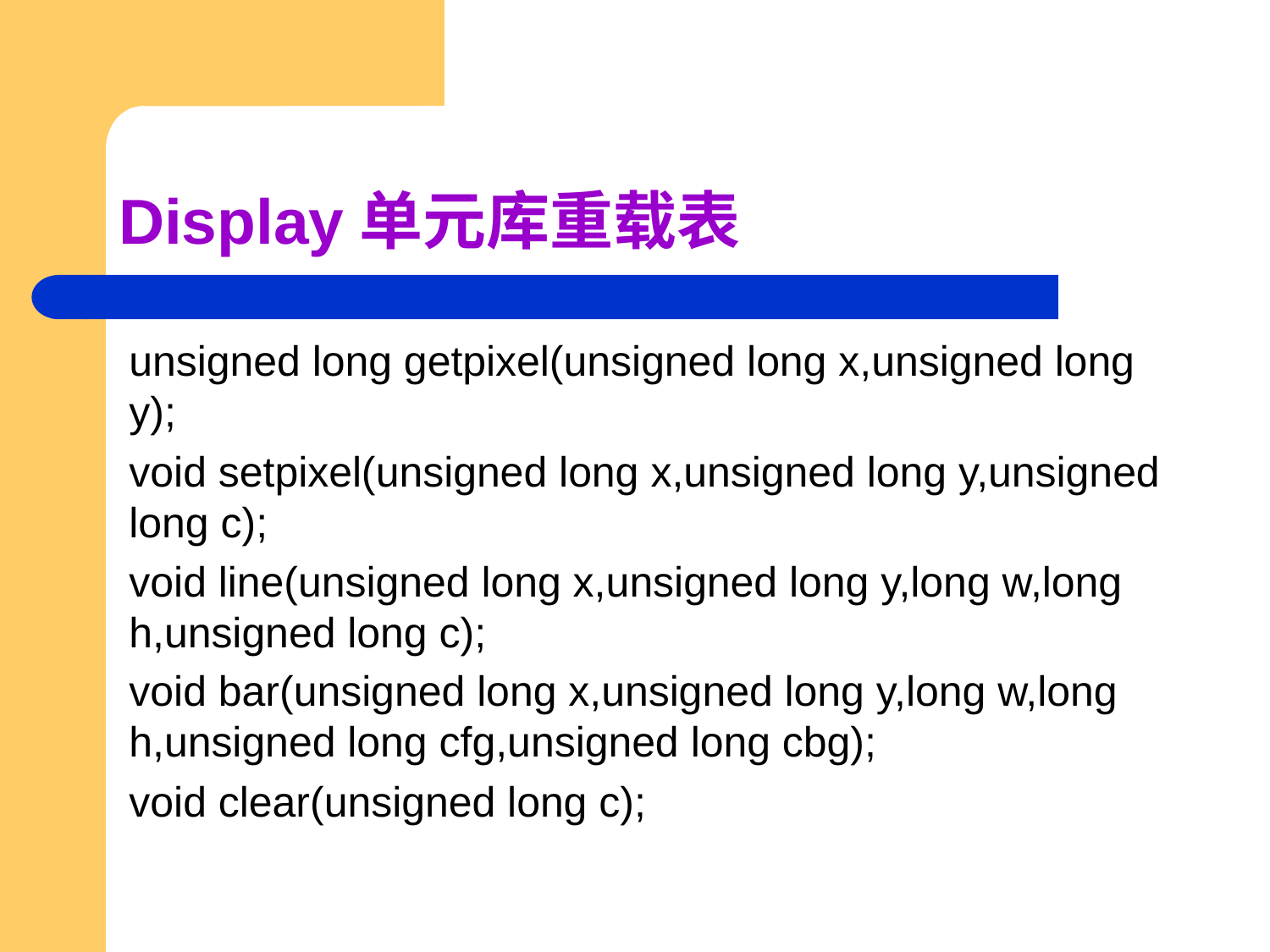

# Display单元库重载表
unsigned long getpixel(unsigned long x,unsigned long y);
void setpixel(unsigned long x,unsigned long y,unsigned long c);
void line(unsigned long x,unsigned long y,long w,long h,unsigned long c);
void bar(unsigned long x,unsigned long y,long w,long h,unsigned long cfg,unsigned long cbg);
void clear(unsigned long c);